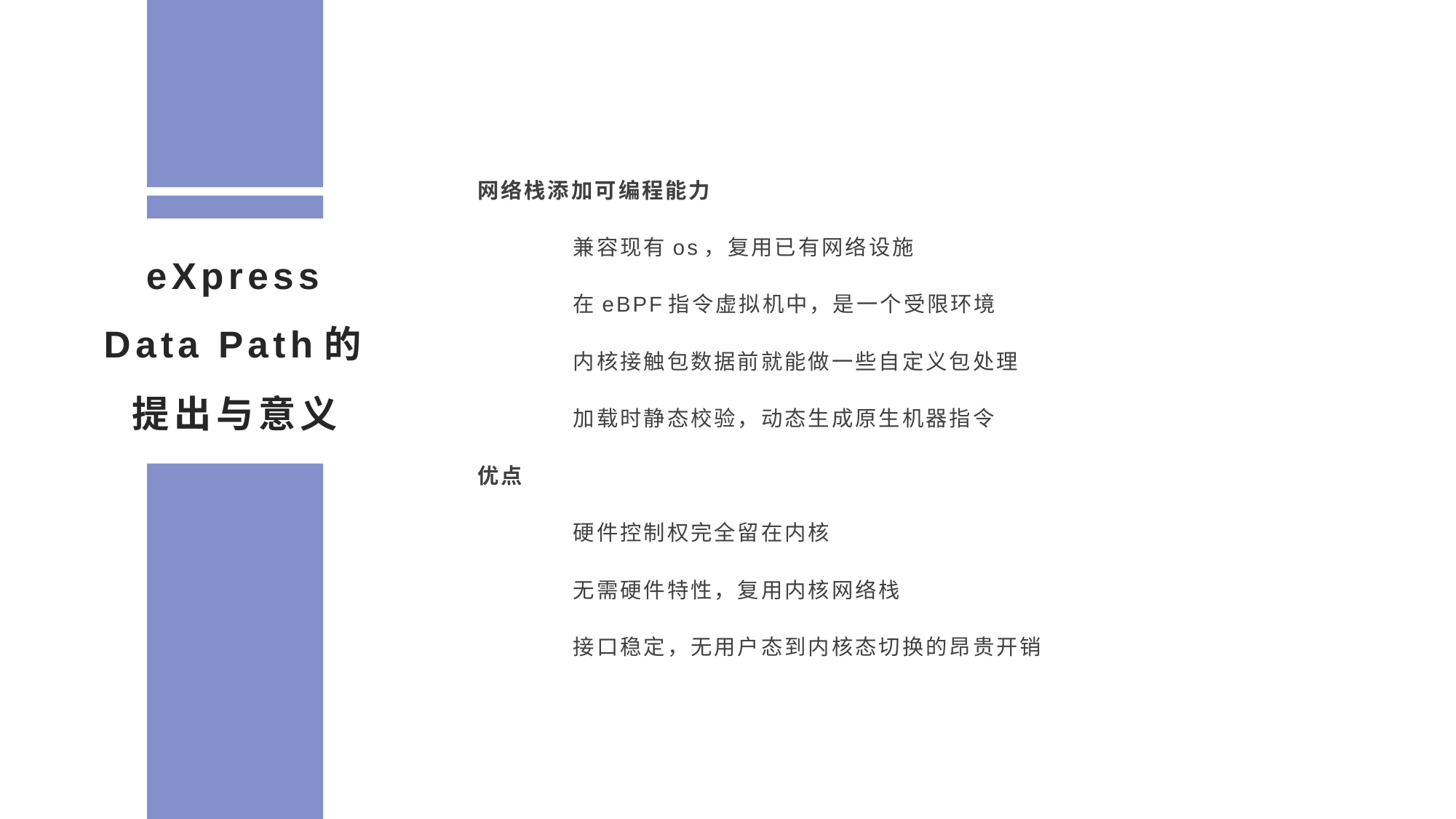

网络栈添加可编程能力
  	兼容现有os，复用已有网络设施
	在eBPF指令虚拟机中，是一个受限环境
	内核接触包数据前就能做一些自定义包处理
	加载时静态校验，动态生成原生机器指令
优点
  	硬件控制权完全留在内核
	无需硬件特性，复用内核网络栈
	接口稳定，无用户态到内核态切换的昂贵开销

eXpress Data Path的提出与意义